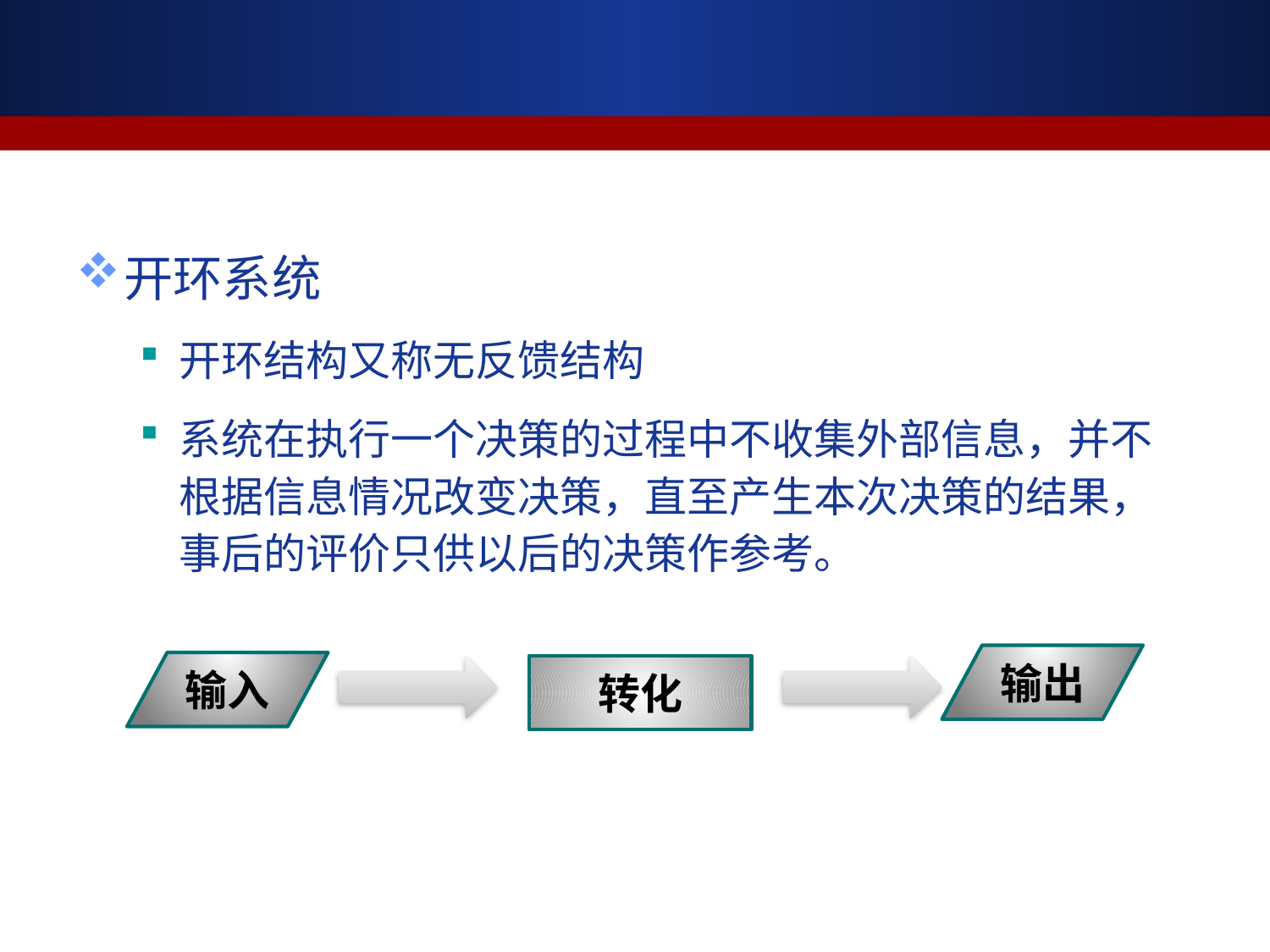

开环系统
开环结构又称无反馈结构
系统在执行一个决策的过程中不收集外部信息，并不根据信息情况改变决策，直至产生本次决策的结果，事后的评价只供以后的决策作参考。

输出
输入

转化